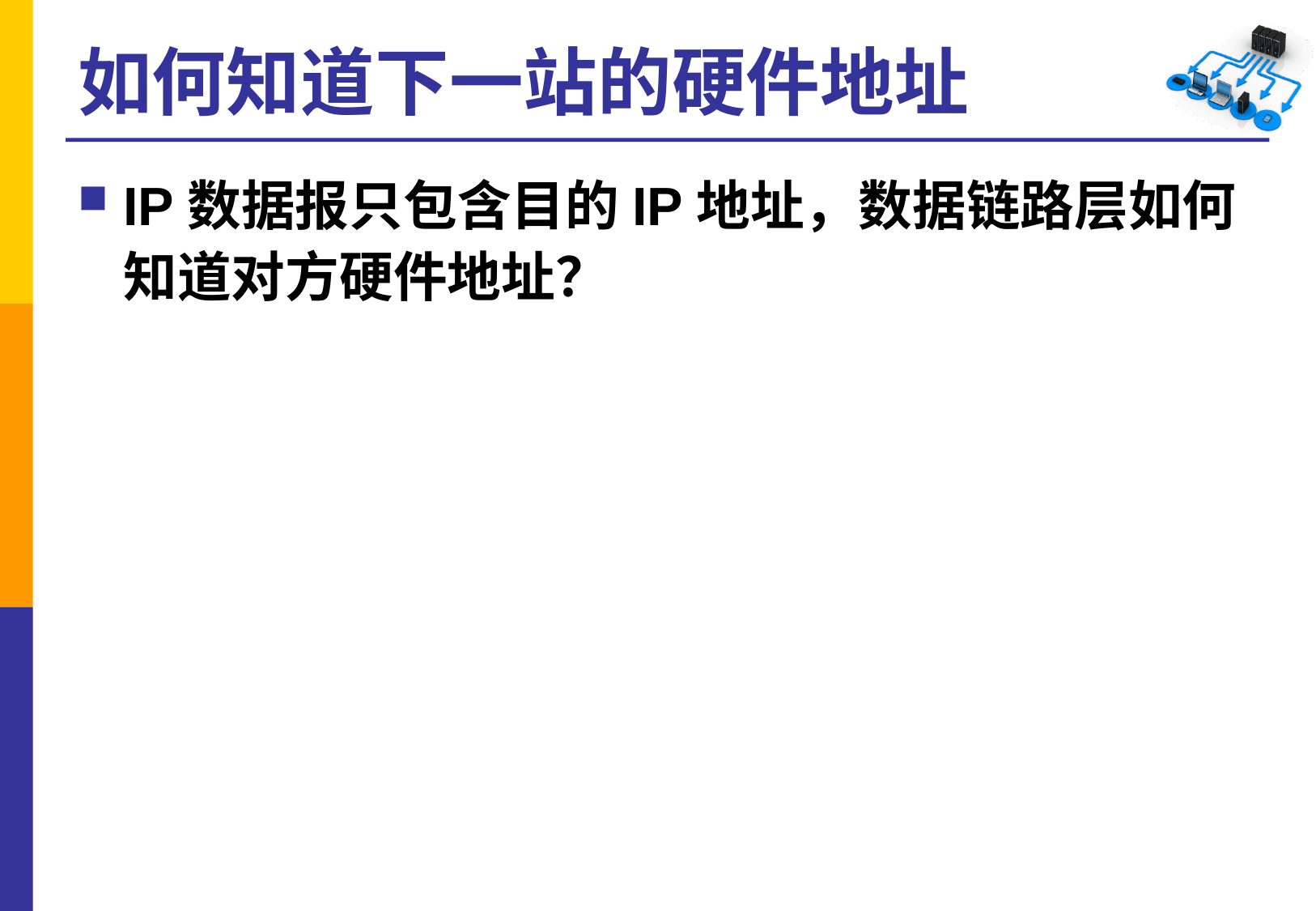

# 如何知道下一站的硬件地址
IP数据报只包含目的IP地址，数据链路层如何知道对方硬件地址？